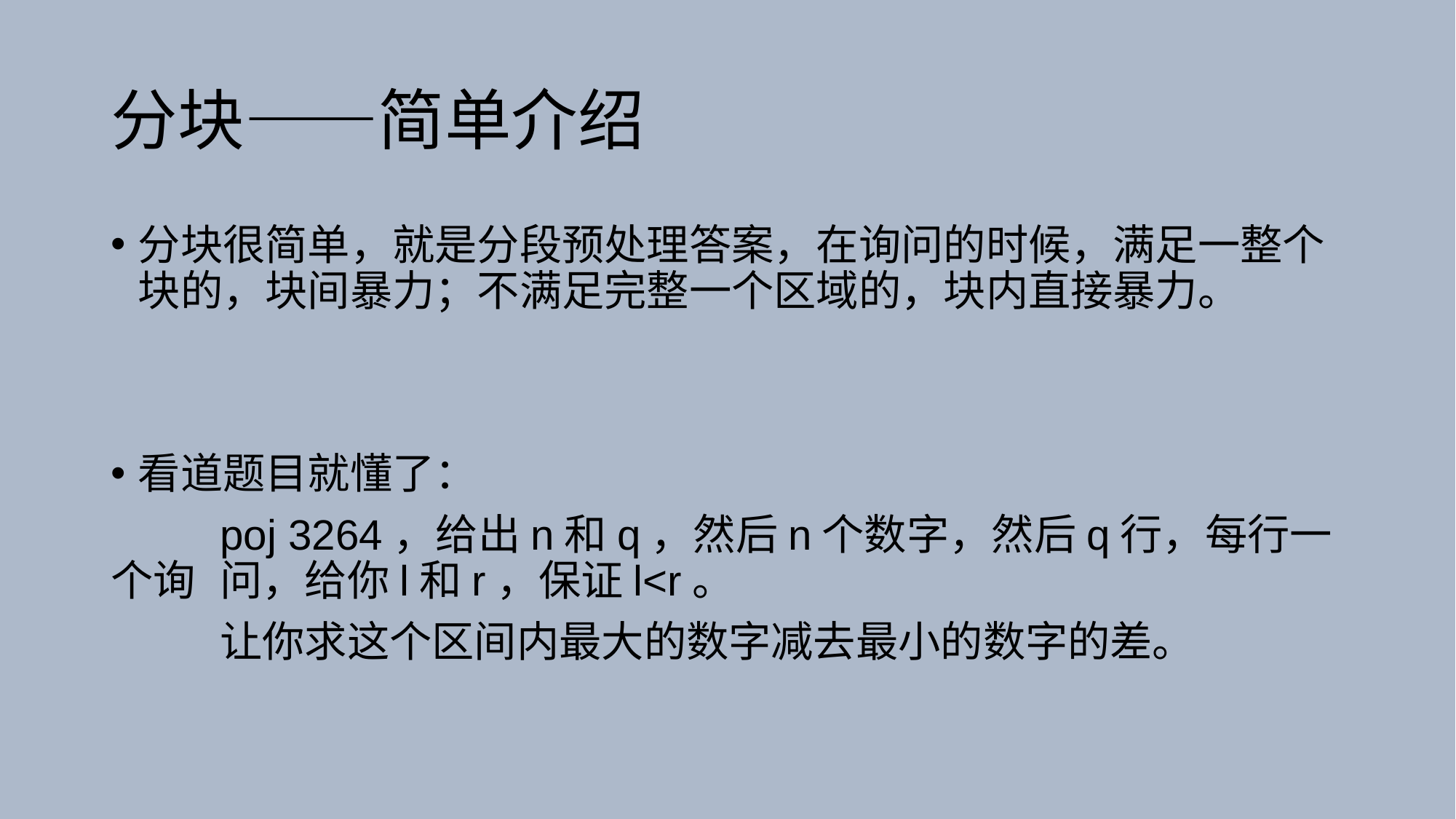

# 分块——简单介绍
分块很简单，就是分段预处理答案，在询问的时候，满足一整个块的，块间暴力；不满足完整一个区域的，块内直接暴力。

看道题目就懂了：
	poj 3264，给出n和q，然后n个数字，然后q行，每行一个询	问，给你l和r，保证l<r。
	让你求这个区间内最大的数字减去最小的数字的差。